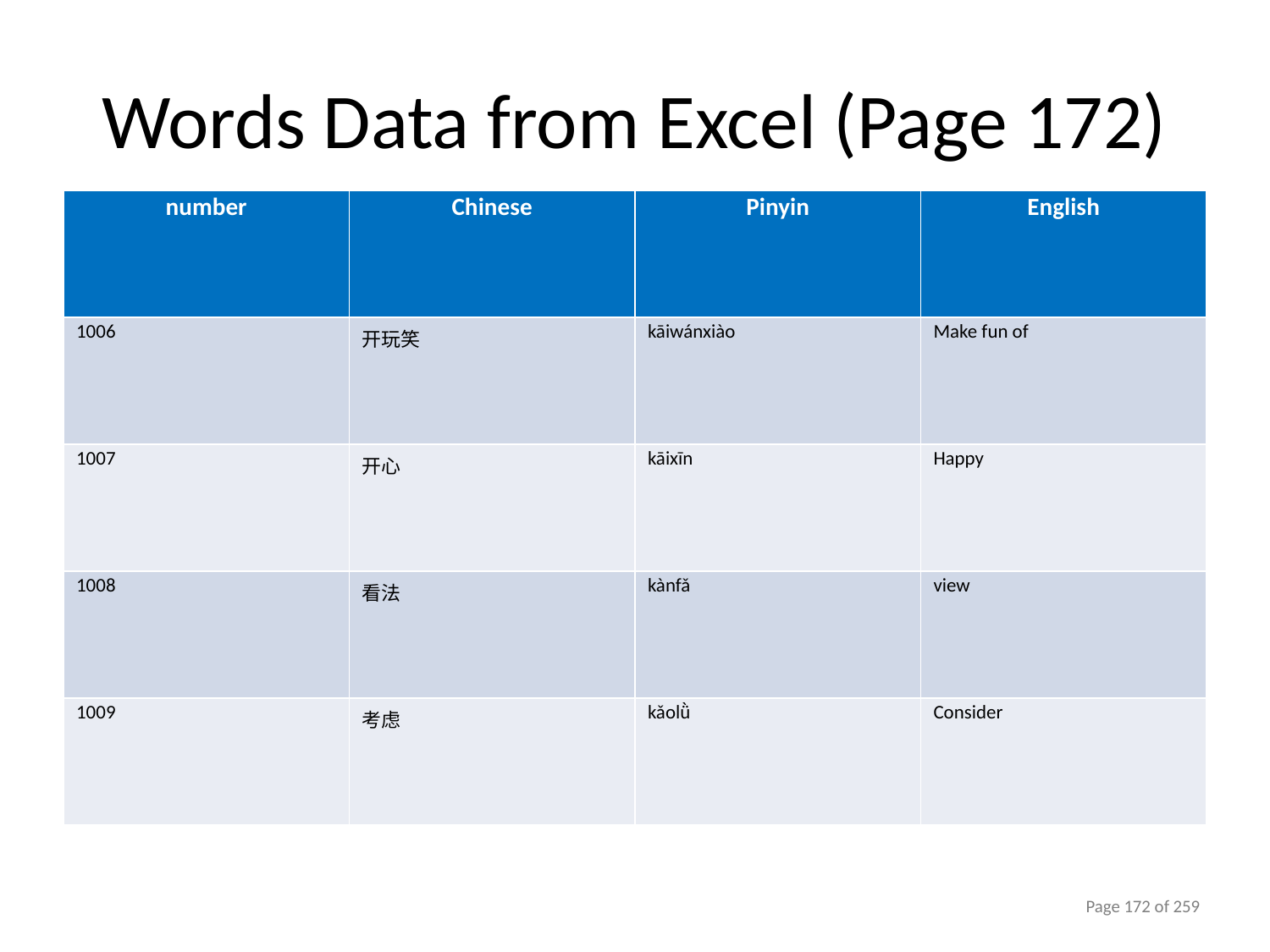

# Words Data from Excel (Page 172)
| number | Chinese | Pinyin | English |
| --- | --- | --- | --- |
| 1006 | 开玩笑 | kāiwánxiào | Make fun of |
| 1007 | 开心 | kāixīn | Happy |
| 1008 | 看法 | kànfǎ | view |
| 1009 | 考虑 | kǎolǜ | Consider |

Page 172 of 259